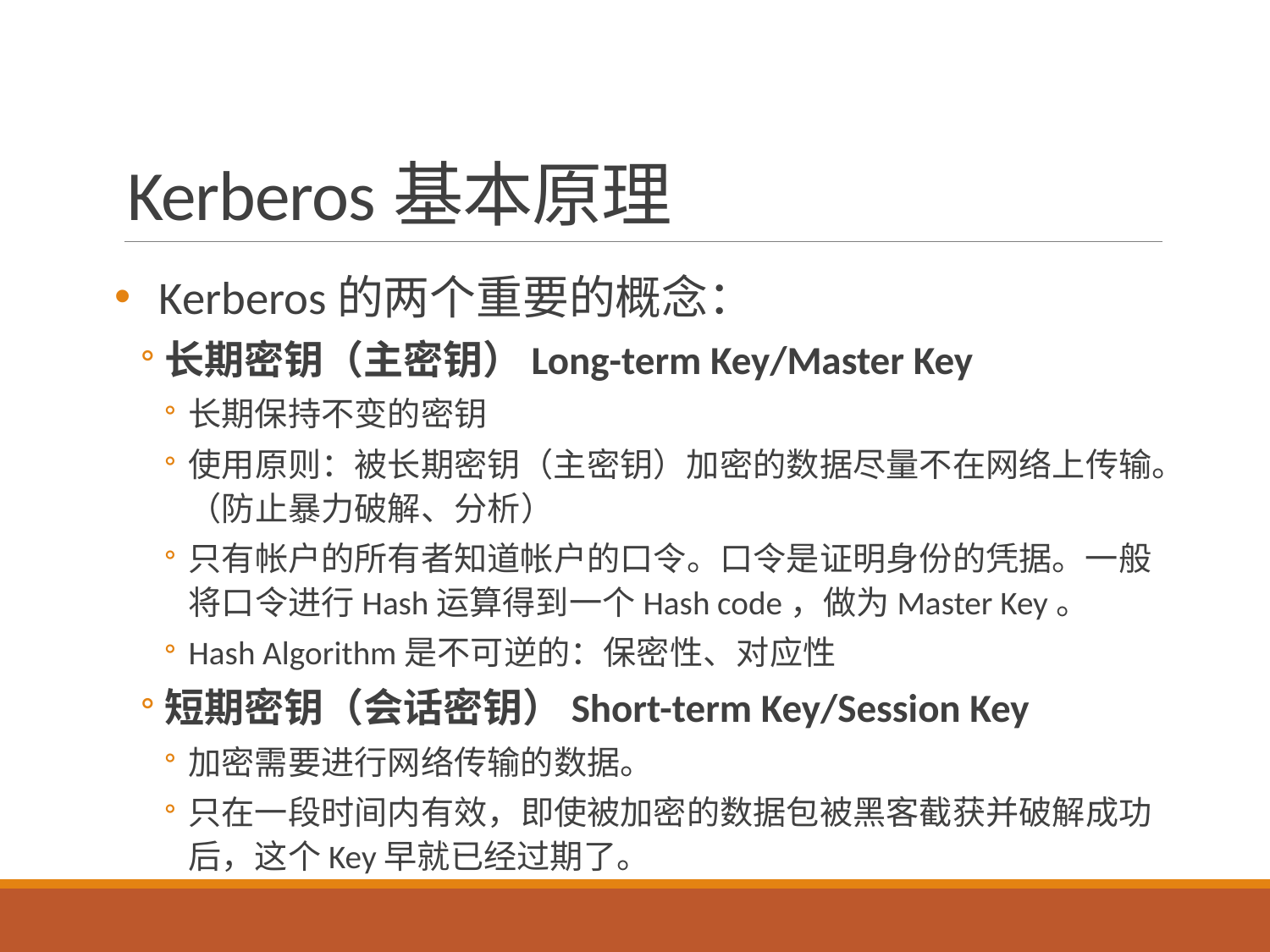

# Kerberos基本原理
Kerberos的两个重要的概念：
长期密钥（主密钥）Long-term Key/Master Key
长期保持不变的密钥
使用原则：被长期密钥（主密钥）加密的数据尽量不在网络上传输。（防止暴力破解、分析）
只有帐户的所有者知道帐户的口令。口令是证明身份的凭据。一般将口令进行Hash运算得到一个Hash code，做为Master Key。
Hash Algorithm是不可逆的：保密性、对应性
短期密钥（会话密钥）Short-term Key/Session Key
加密需要进行网络传输的数据。
只在一段时间内有效，即使被加密的数据包被黑客截获并破解成功后，这个Key早就已经过期了。